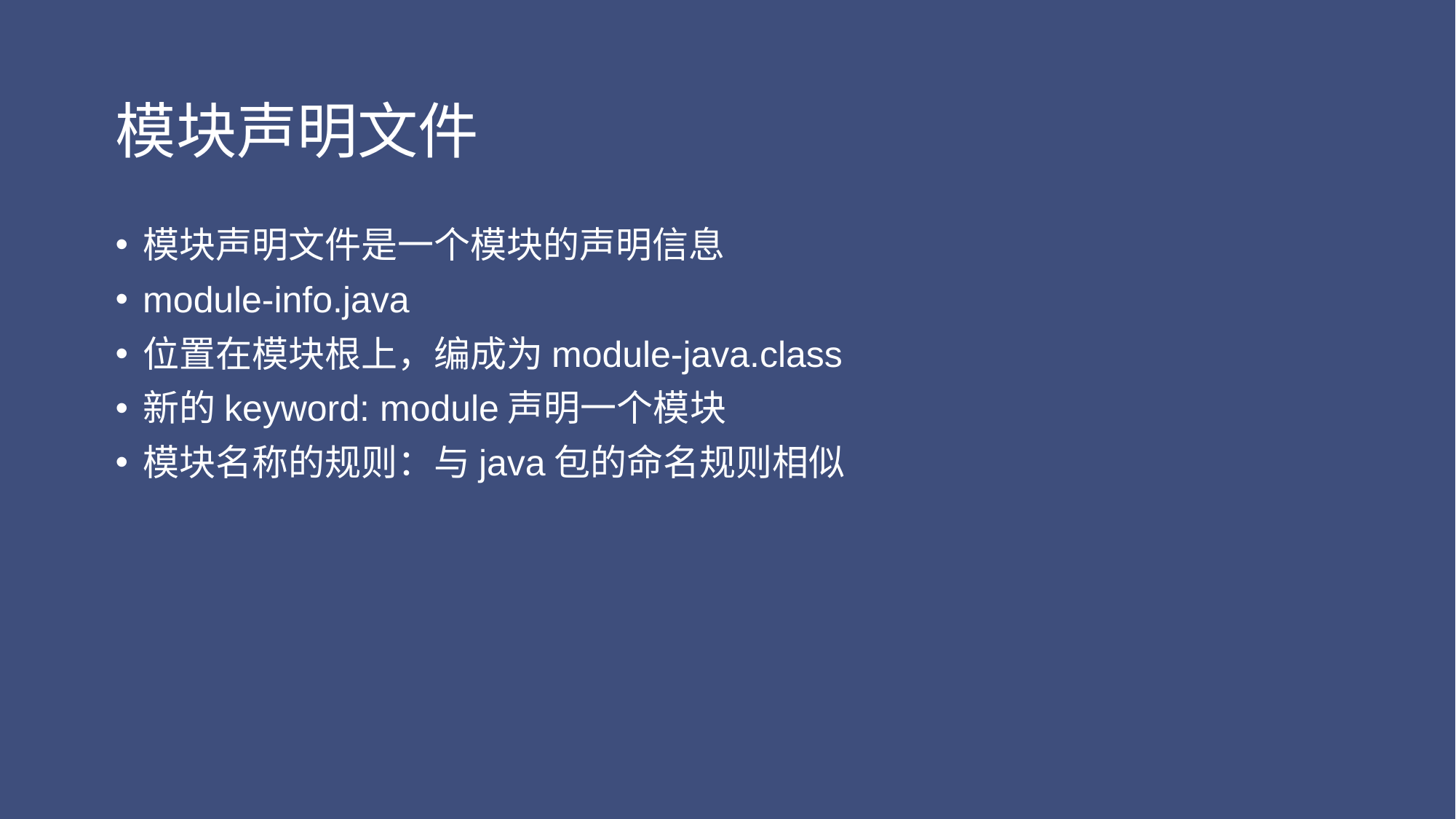

# 模块声明文件
模块声明文件是一个模块的声明信息
module-info.java
位置在模块根上，编成为module-java.class
新的keyword: module声明一个模块
模块名称的规则：与java包的命名规则相似